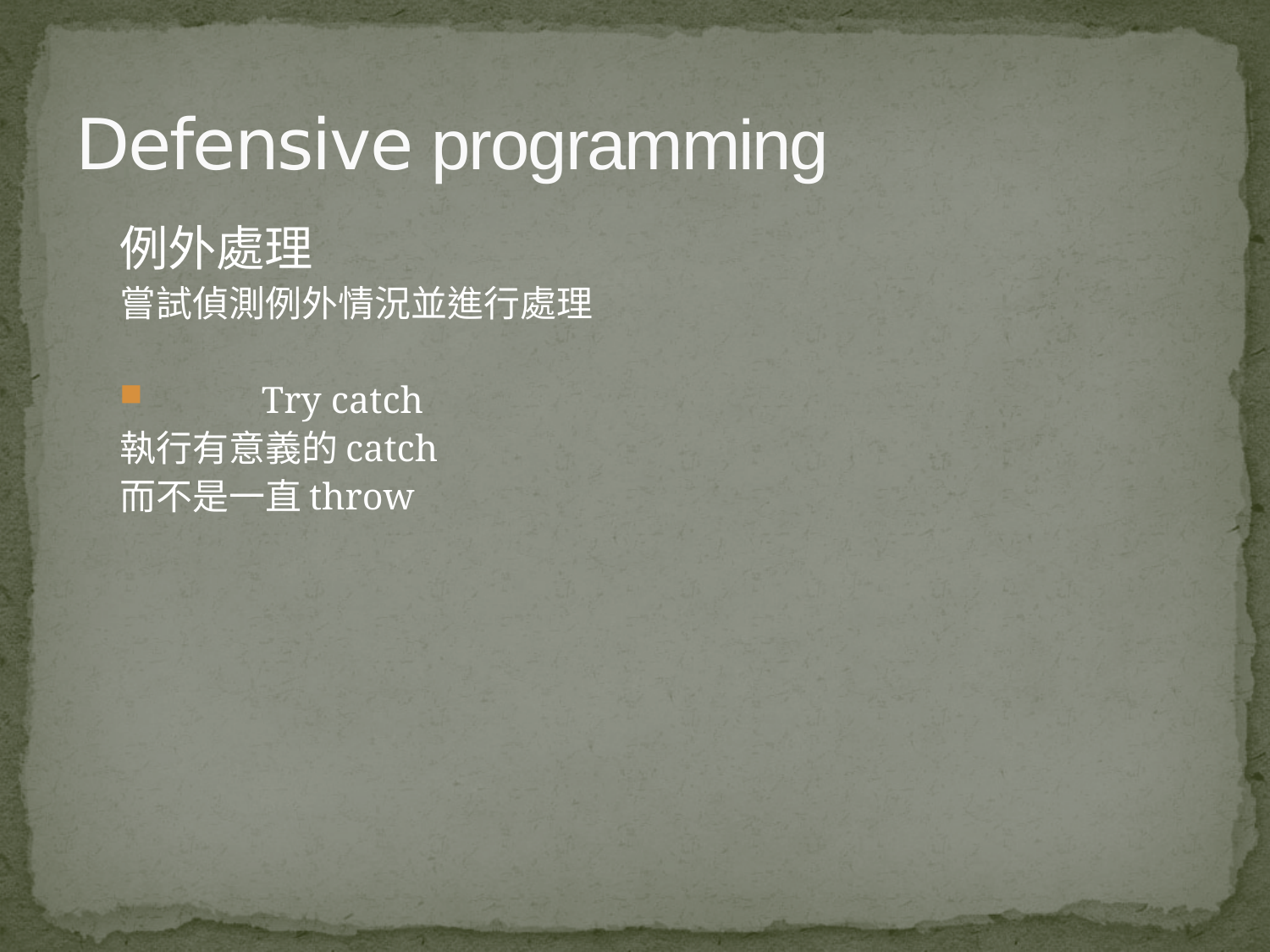

# Defensive programming
例外處理
	嘗試偵測例外情況並進行處理

 	Try catch
		執行有意義的catch
		而不是一直throw